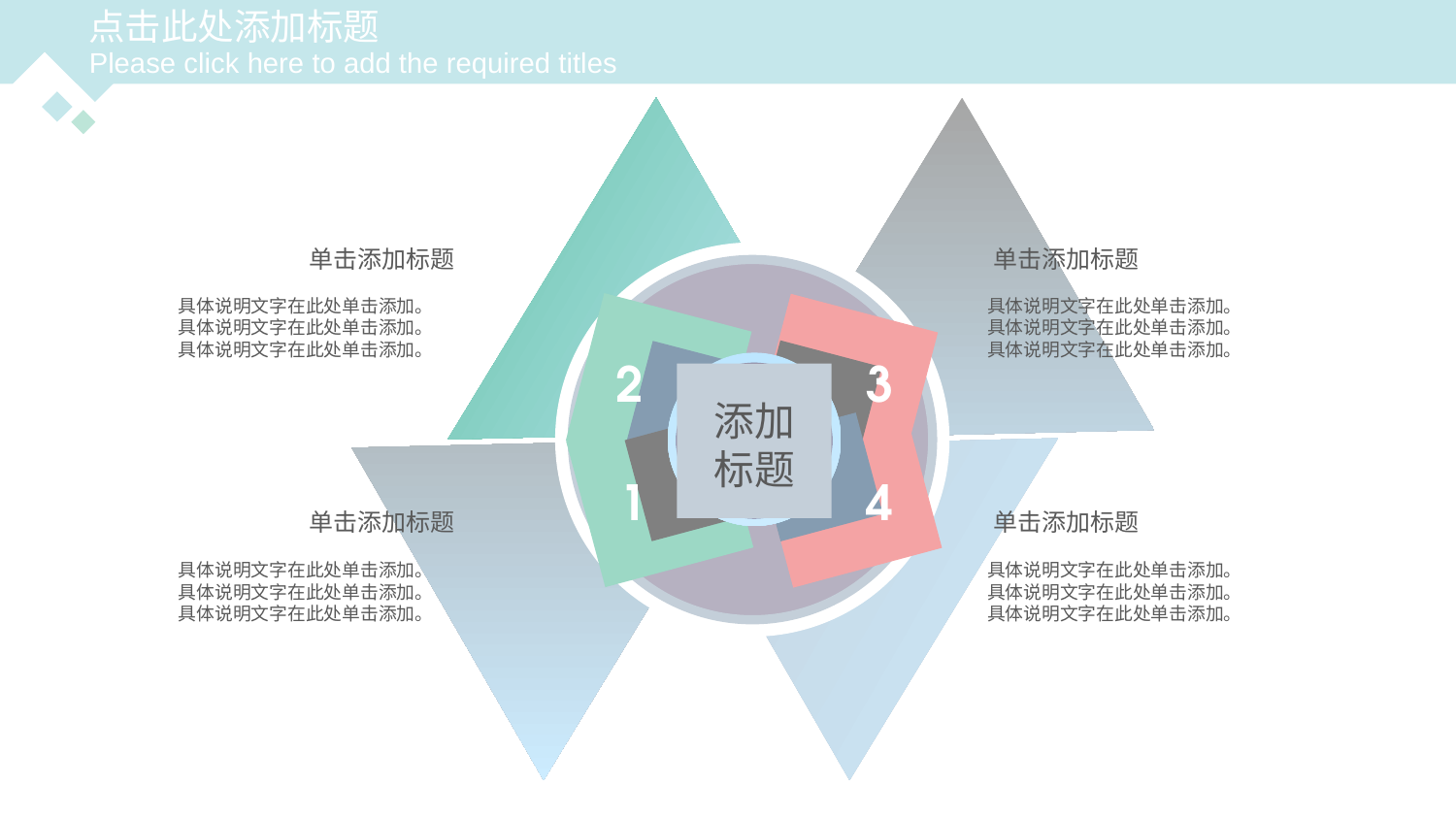

点击此处添加标题
Please click here to add the required titles

单击添加标题
单击添加标题

具体说明文字在此处单击添加。
具体说明文字在此处单击添加。
具体说明文字在此处单击添加。
具体说明文字在此处单击添加。
具体说明文字在此处单击添加。
具体说明文字在此处单击添加。

2

3

添加标题

1
4
单击添加标题
单击添加标题
具体说明文字在此处单击添加。
具体说明文字在此处单击添加。
具体说明文字在此处单击添加。
具体说明文字在此处单击添加。
具体说明文字在此处单击添加。
具体说明文字在此处单击添加。